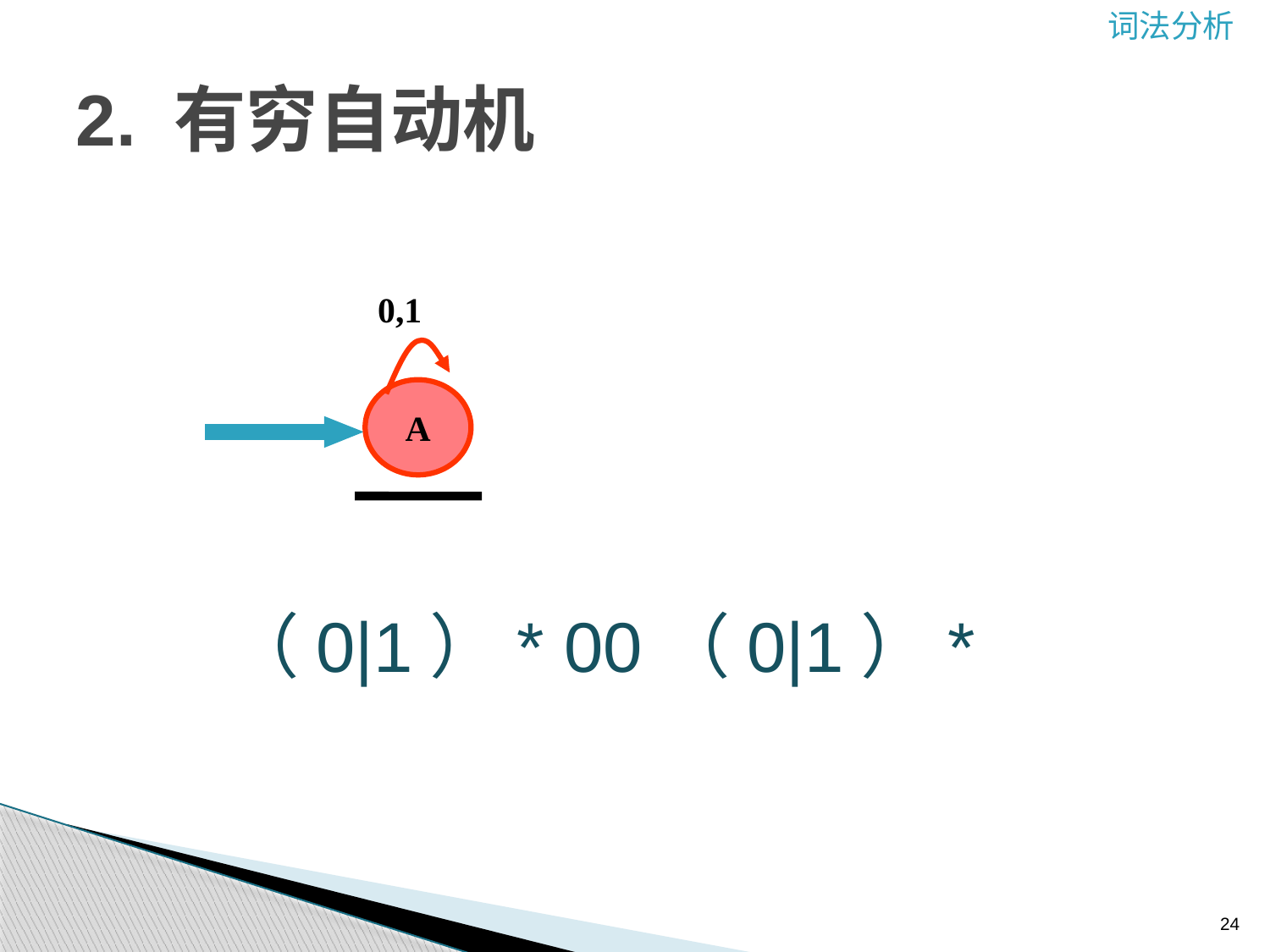

2. 有穷自动机
0,1

A

（0|1）* 00（0|1）*
24